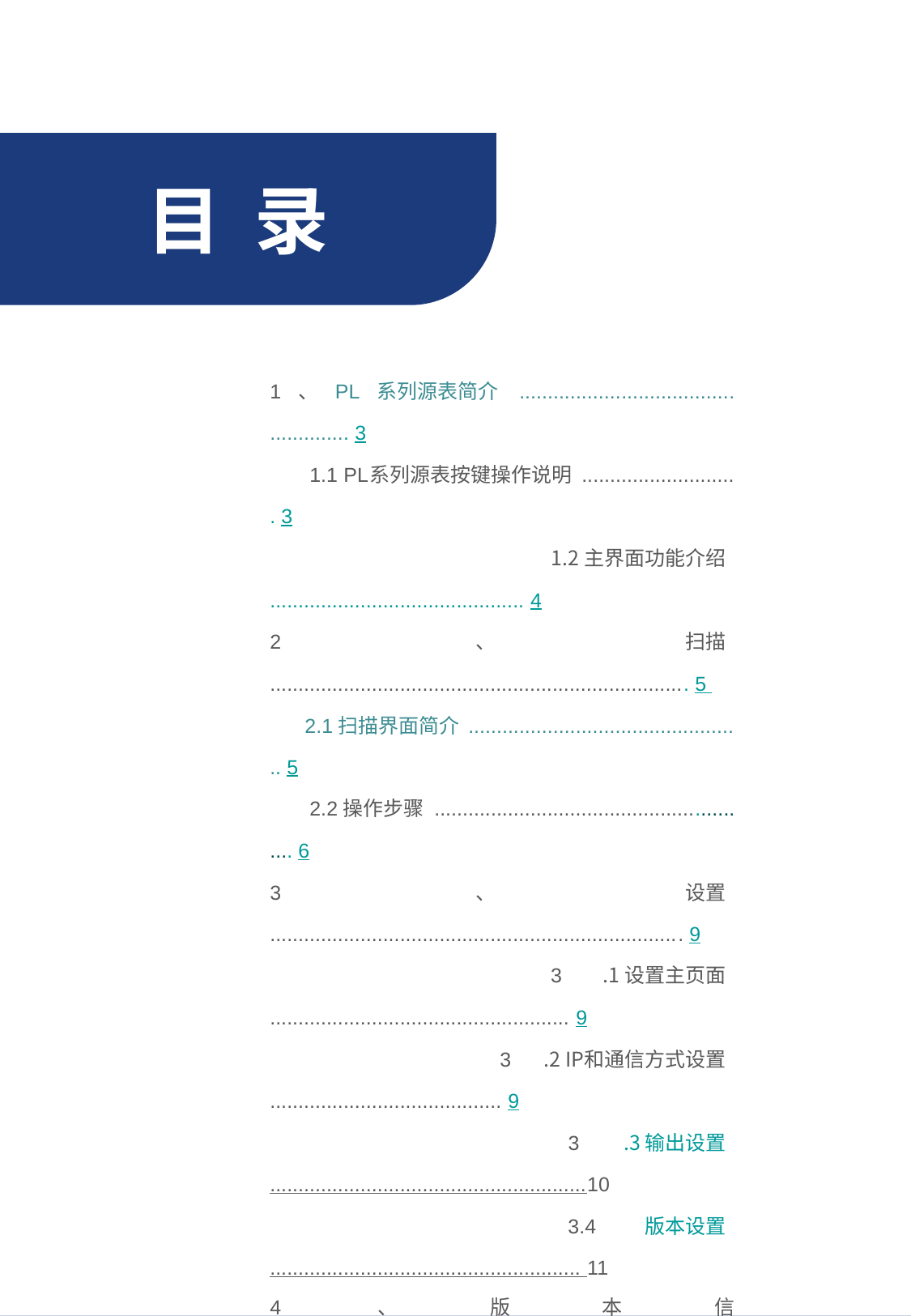

1、PL系列源表简介  .................................................... 3
      1.1 PL系列源表按键操作说明  ............................ 3
      1.2 主界面功能介绍  ............................................. 4
2、扫描  .......................................................................... 5
      2.1 扫描界面简介  ................................................. 5
      2.2 操作步骤  ......................................................... 6
3、设置  ......................................................................... 9
      3.1 设置主页面  ..................................................... 9
      3.2 IP和通信方式设置  ......................................... 9
      3.3 输出设置  ........................................................10
      3.4 版本设置  ....................................................... 11
4、版本信息  ............................................................... 13